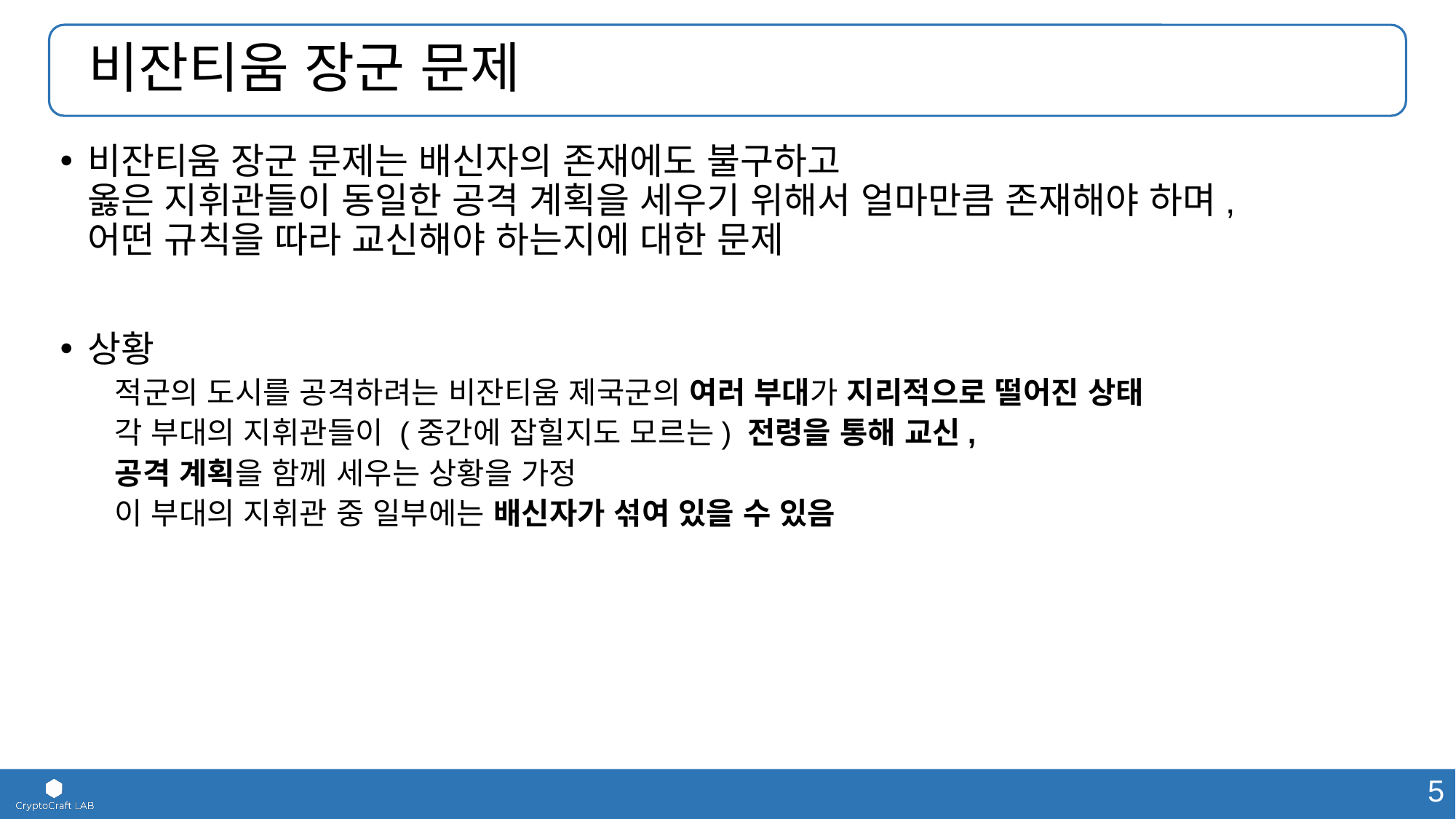

# 비잔티움 장군 문제
비잔티움 장군 문제는 배신자의 존재에도 불구하고
옳은 지휘관들이 동일한 공격 계획을 세우기 위해서 얼마만큼 존재해야 하며,
어떤 규칙을 따라 교신해야 하는지에 대한 문제

상황
적군의 도시를 공격하려는 비잔티움 제국군의 여러 부대가 지리적으로 떨어진 상태
각 부대의 지휘관들이 (중간에 잡힐지도 모르는) 전령을 통해 교신,
공격 계획을 함께 세우는 상황을 가정
이 부대의 지휘관 중 일부에는 배신자가 섞여 있을 수 있음